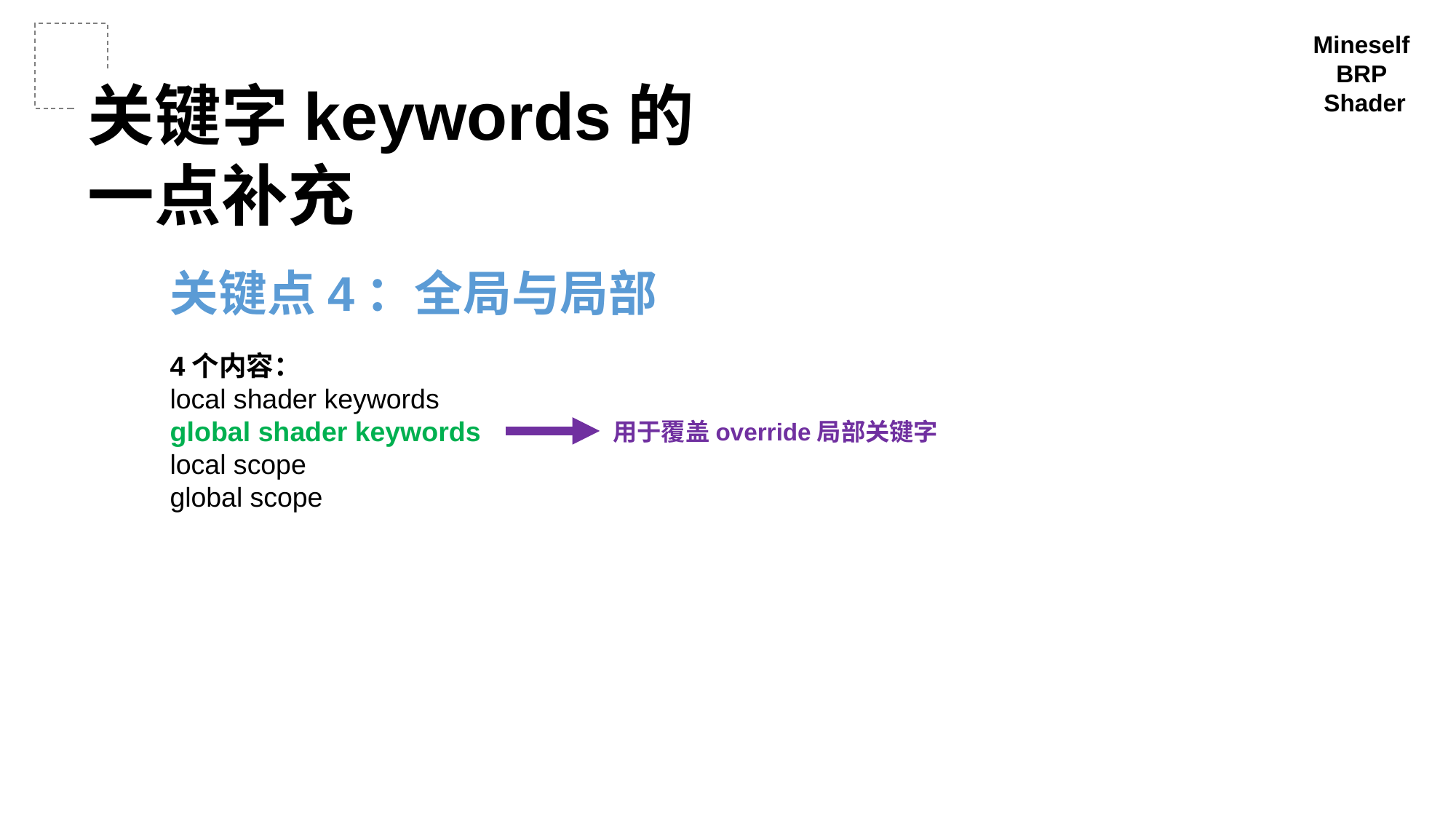

Mineself
BRP
Shader

关键字keywords的一点补充
关键点4：全局与局部
4个内容：
local shader keywords
global shader keywords
local scope
global scope
用于覆盖override局部关键字